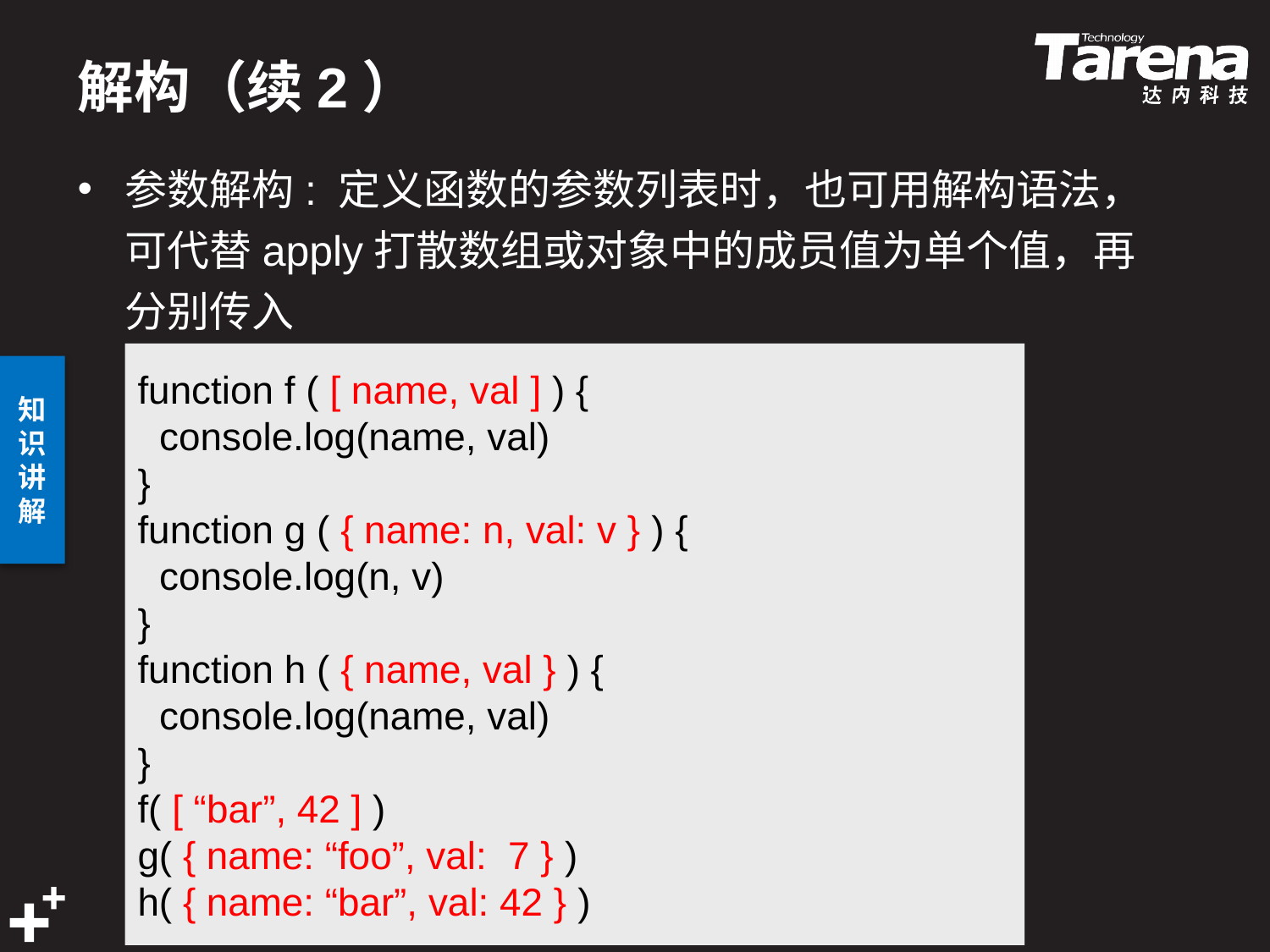

# 解构（续2）
参数解构: 定义函数的参数列表时，也可用解构语法，可代替apply打散数组或对象中的成员值为单个值，再分别传入
function f ( [ name, val ] ) {
  console.log(name, val)
}
function g ( { name: n, val: v } ) {
  console.log(n, v)
}
function h ( { name, val } ) {
  console.log(name, val)
}
f( [ “bar”, 42 ] )
g( { name: “foo”, val:  7 } )
h( { name: “bar”, val: 42 } )